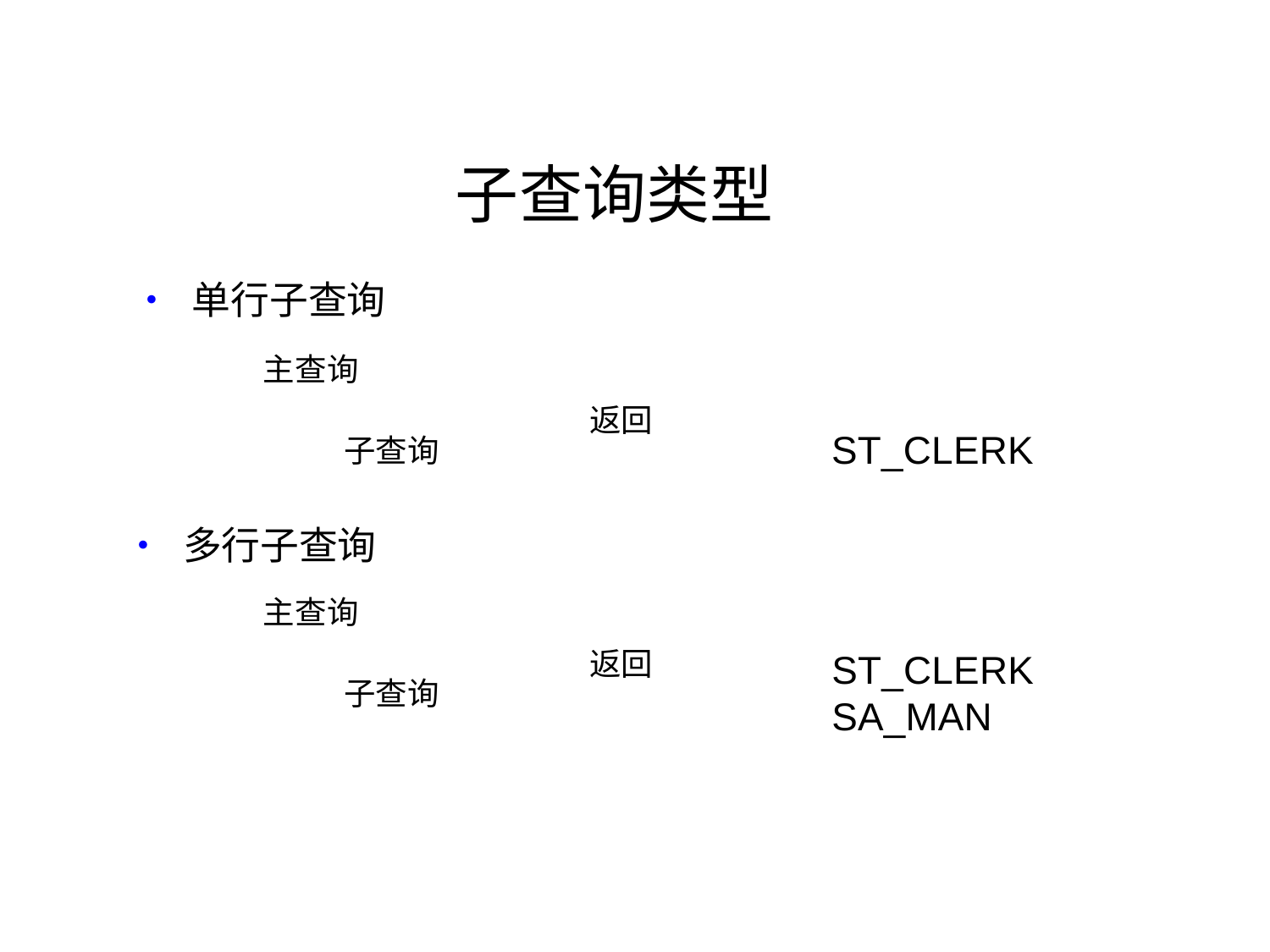

子查询类型
• 单行子查询
主查询
返回
ST_CLERK
子查询
• 多行子查询
主查询
返回
ST_CLERK
SA_MAN
子查询